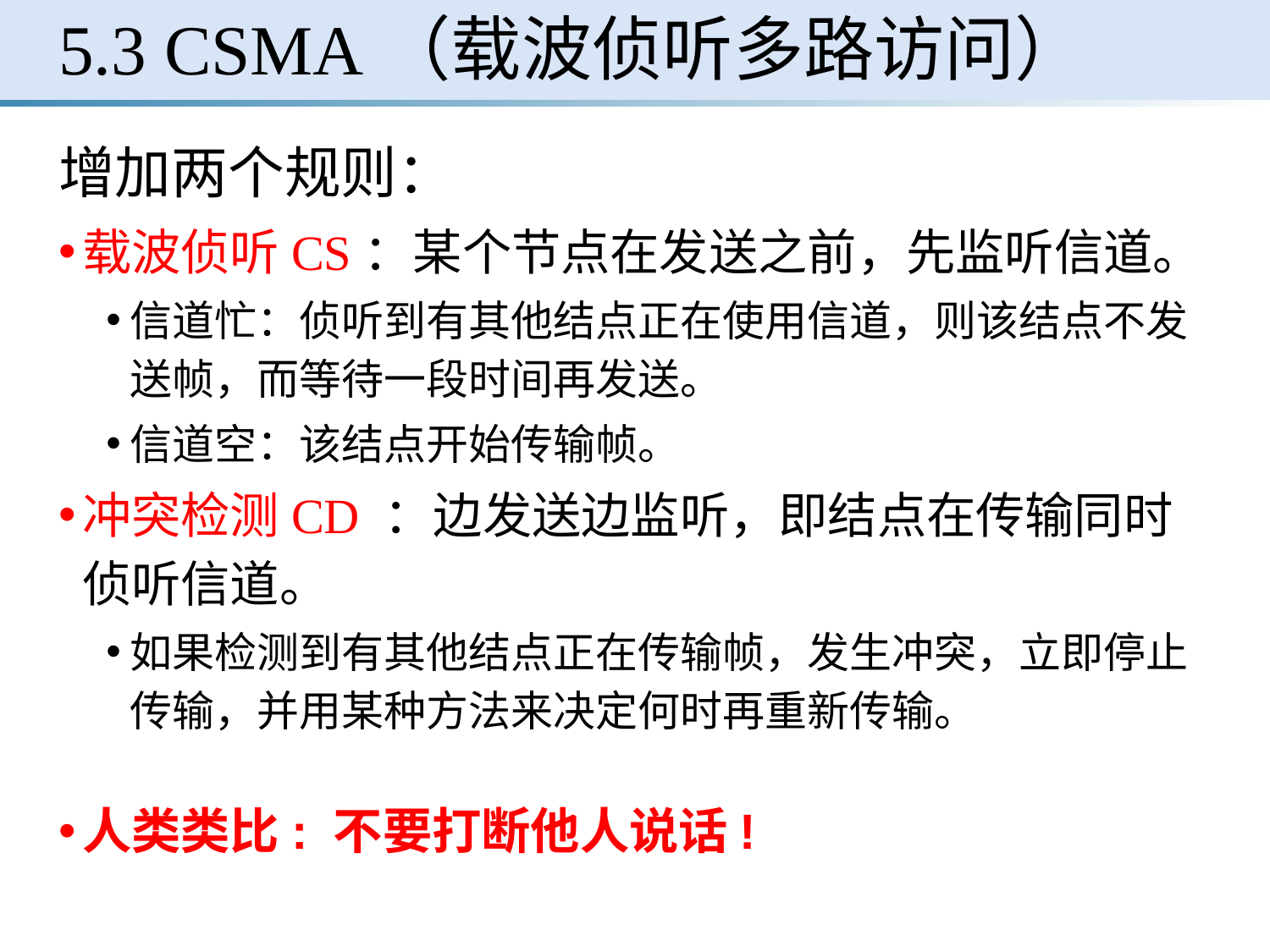

# 5.3 CSMA（载波侦听多路访问）
增加两个规则：
载波侦听CS：某个节点在发送之前，先监听信道。
信道忙：侦听到有其他结点正在使用信道，则该结点不发送帧，而等待一段时间再发送。
信道空：该结点开始传输帧。
冲突检测CD ：边发送边监听，即结点在传输同时侦听信道。
如果检测到有其他结点正在传输帧，发生冲突，立即停止传输，并用某种方法来决定何时再重新传输。

人类类比: 不要打断他人说话!